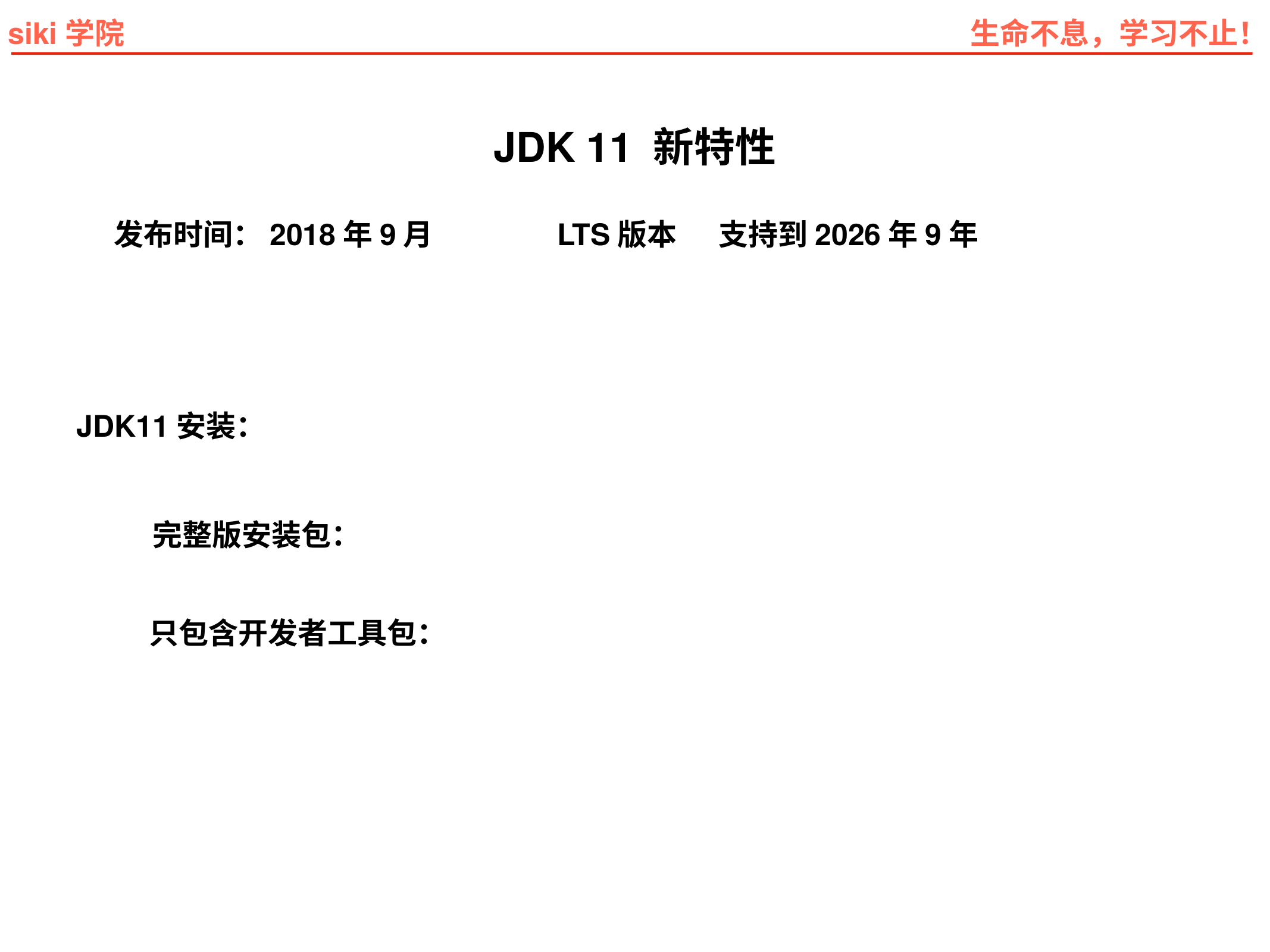

JDK 11 新特性
发布时间：2018年9月              LTS版本     支持到2026年9年
JDK11安装：
完整版安装包：
只包含开发者工具包：